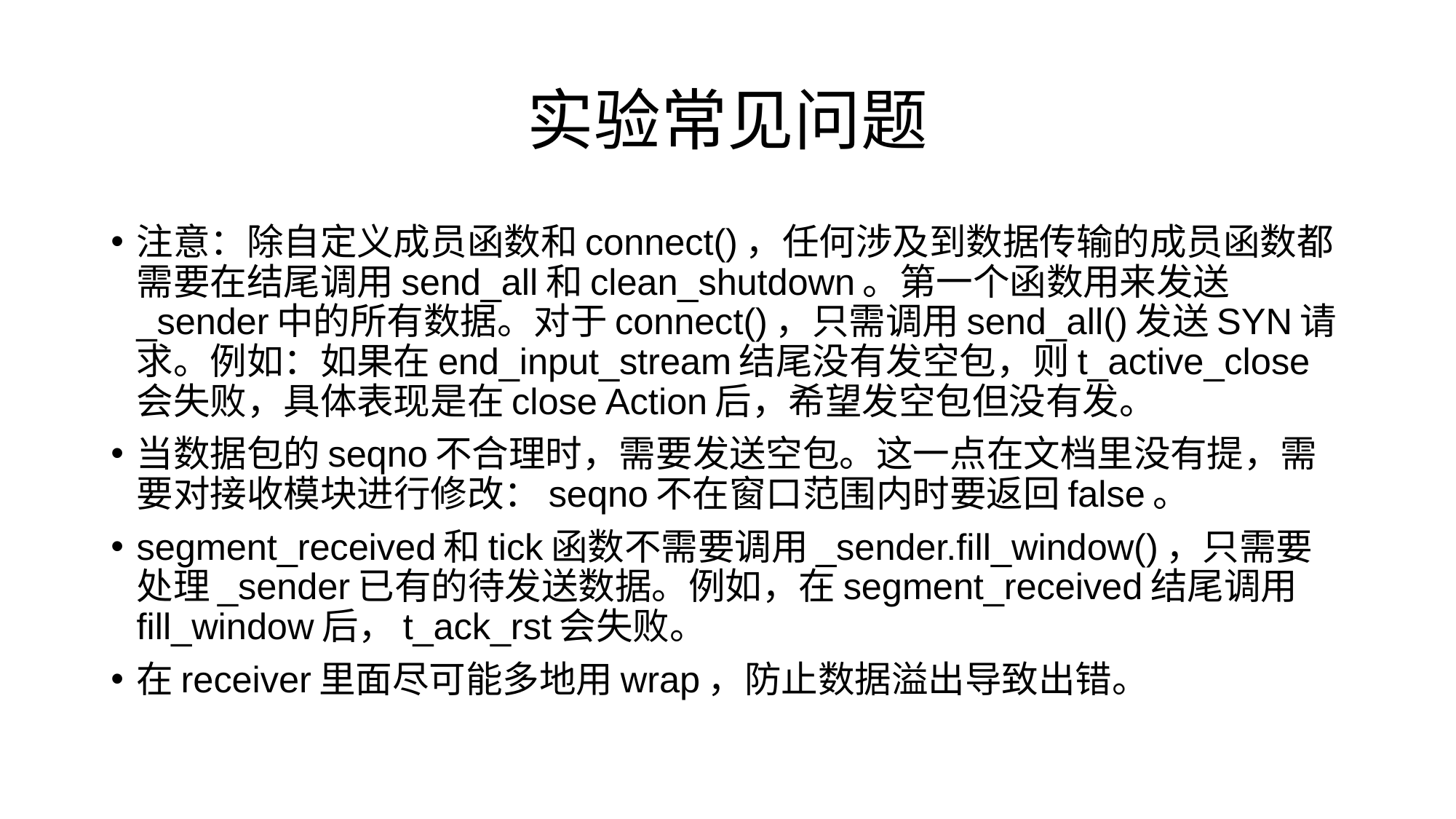

# 实验常见问题
注意：除自定义成员函数和connect()，任何涉及到数据传输的成员函数都需要在结尾调用send_all和clean_shutdown。第一个函数用来发送_sender中的所有数据。对于connect()，只需调用send_all()发送SYN请求。例如：如果在end_input_stream结尾没有发空包，则t_active_close会失败，具体表现是在close Action后，希望发空包但没有发。
当数据包的seqno不合理时，需要发送空包。这一点在文档里没有提，需要对接收模块进行修改：seqno不在窗口范围内时要返回false。
segment_received和tick函数不需要调用_sender.fill_window()，只需要处理_sender已有的待发送数据。例如，在segment_received结尾调用fill_window后，t_ack_rst会失败。
在receiver里面尽可能多地用wrap，防止数据溢出导致出错。